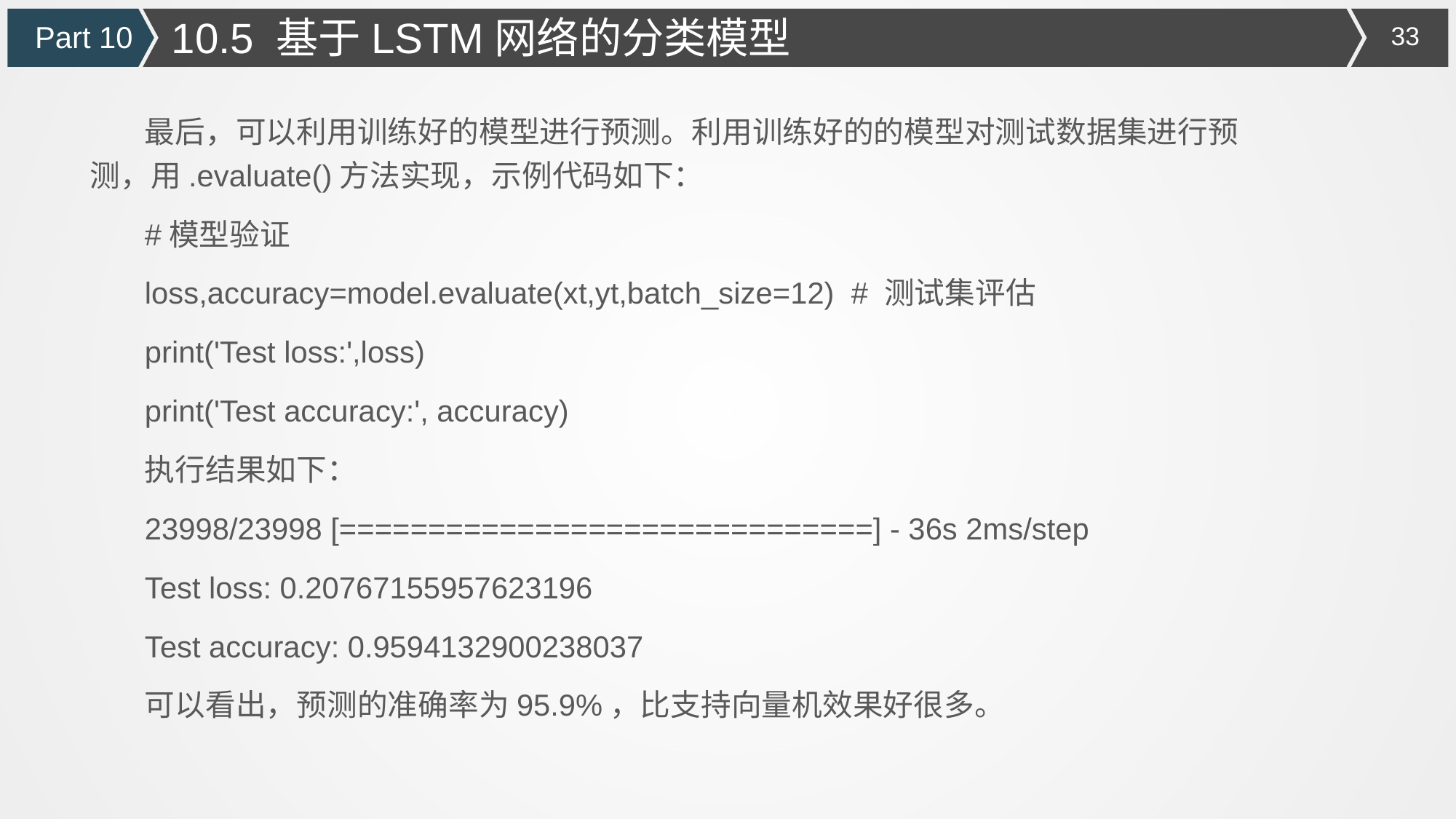

10.5 基于LSTM网络的分类模型
Part 10
最后，可以利用训练好的模型进行预测。利用训练好的的模型对测试数据集进行预测，用.evaluate()方法实现，示例代码如下：
#模型验证
loss,accuracy=model.evaluate(xt,yt,batch_size=12)  # 测试集评估
print('Test loss:',loss)
print('Test accuracy:', accuracy)
执行结果如下：
23998/23998 [==============================] - 36s 2ms/step
Test loss: 0.20767155957623196
Test accuracy: 0.9594132900238037
可以看出，预测的准确率为95.9%，比支持向量机效果好很多。